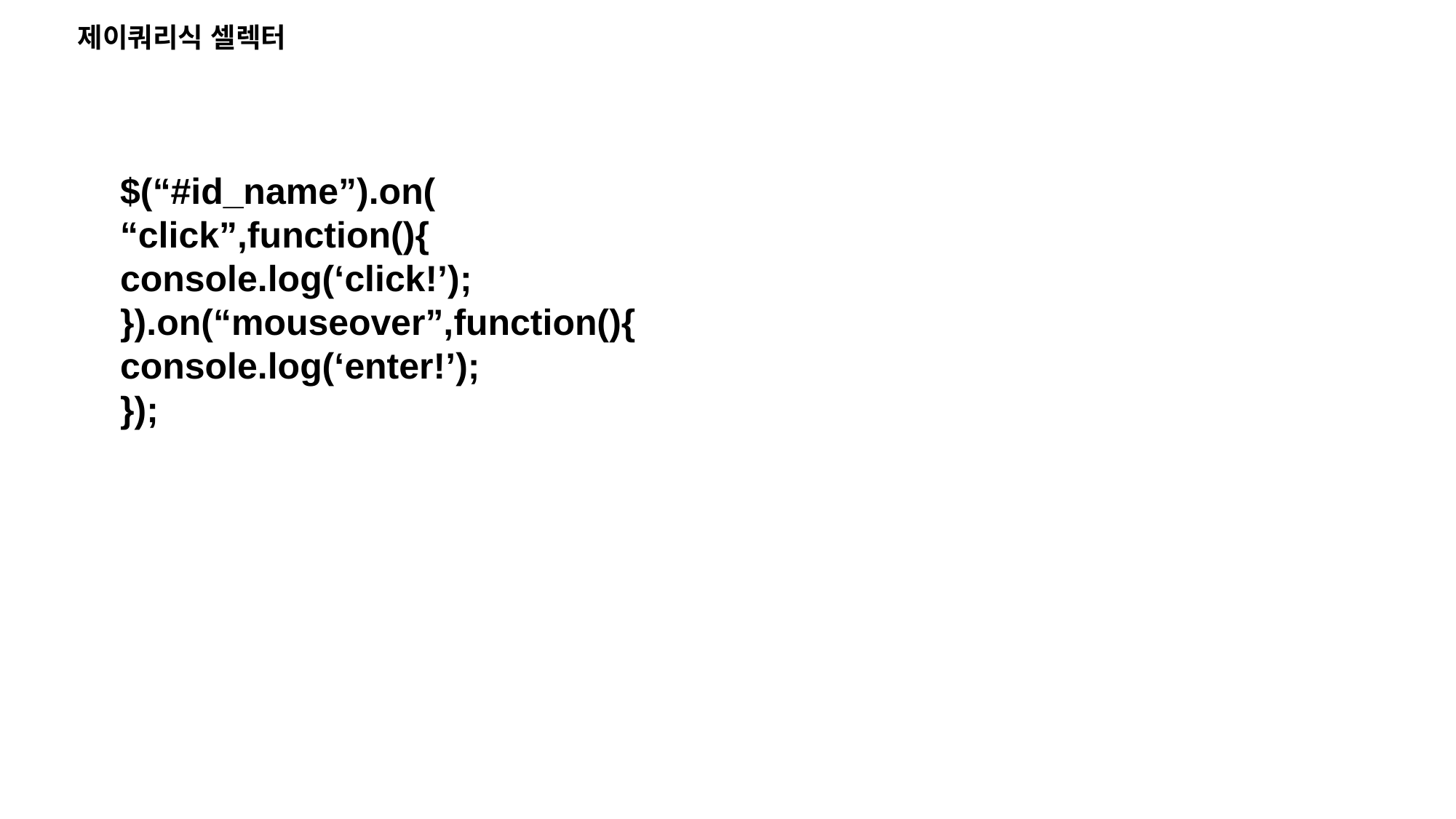

제이쿼리식 셀렉터
$(“#id_name”).on(
“click”,function(){
console.log(‘click!’);
}).on(“mouseover”,function(){
console.log(‘enter!’);
});